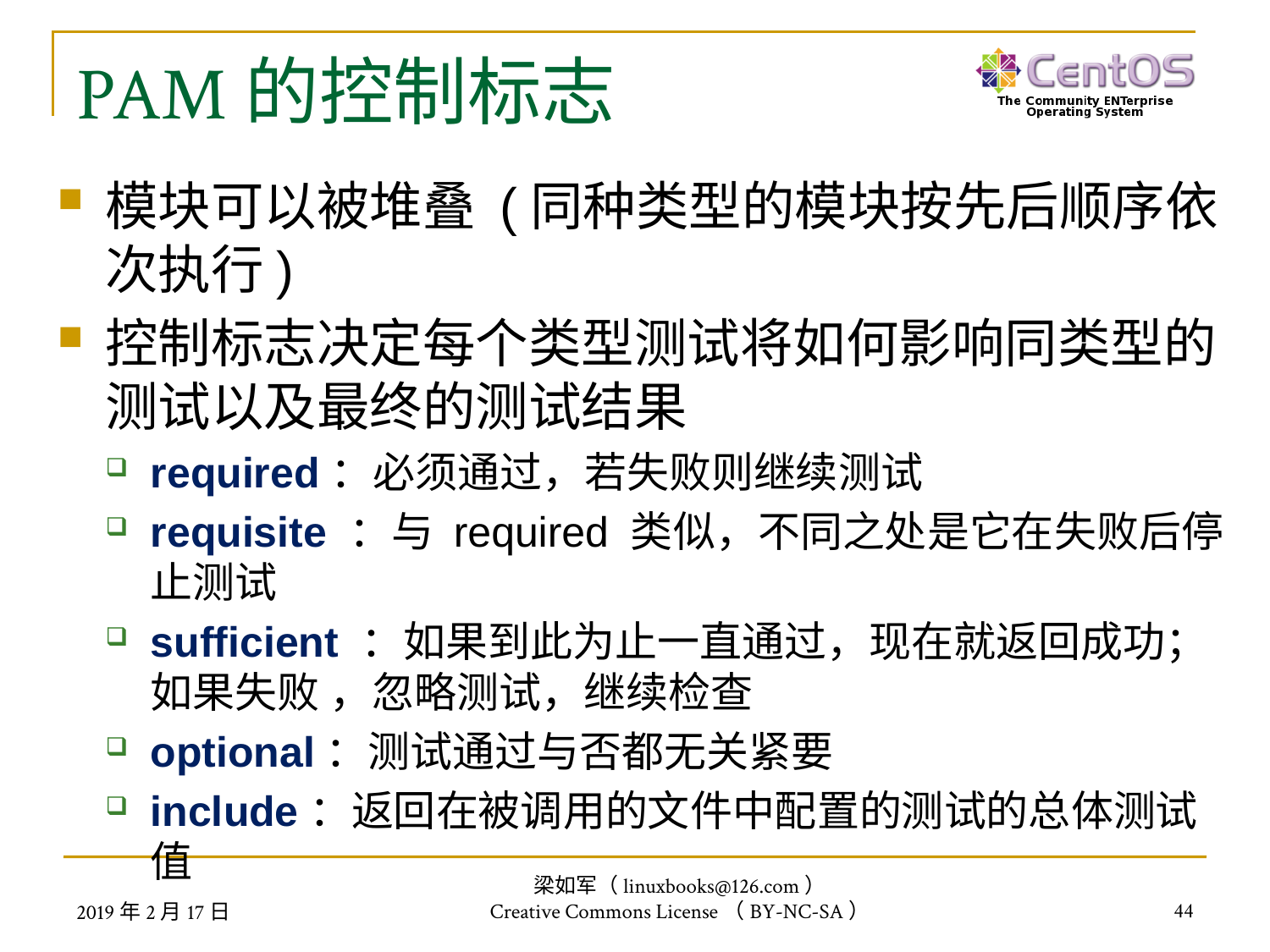

# PAM的控制标志
模块可以被堆叠 (同种类型的模块按先后顺序依次执行)
控制标志决定每个类型测试将如何影响同类型的测试以及最终的测试结果
required：必须通过，若失败则继续测试
requisite ：与 required 类似，不同之处是它在失败后停止测试
sufficient ：如果到此为止一直通过，现在就返回成功；如果失败 ，忽略测试，继续检查
optional：测试通过与否都无关紧要
include：返回在被调用的文件中配置的测试的总体测试值

梁如军（linuxbooks@126.com）
Creative Commons License（BY-NC-SA）
2019年2月17日
44